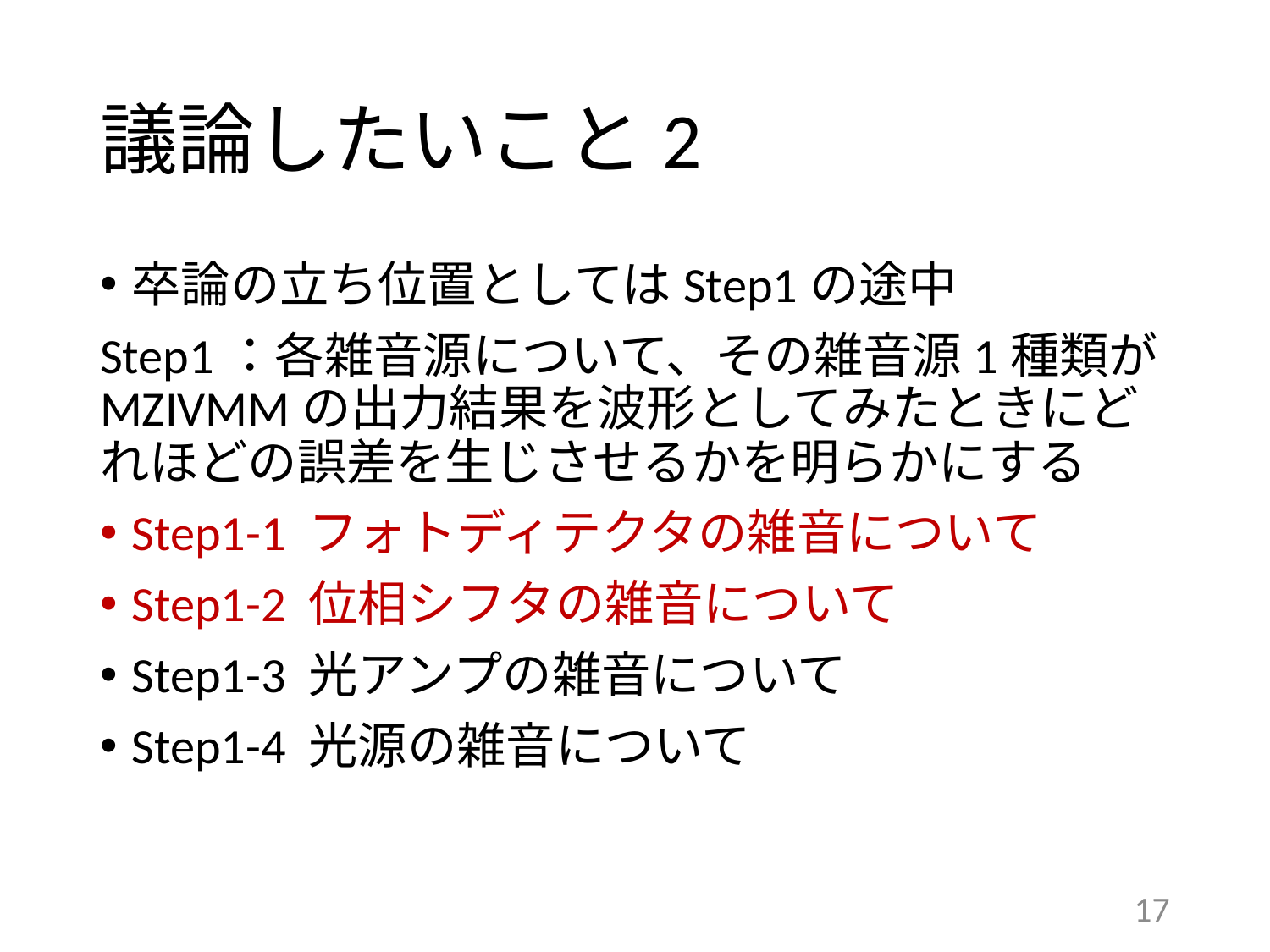

# 議論したいこと2
卒論の立ち位置としてはStep1の途中
Step1：各雑音源について、その雑音源1種類がMZIVMMの出力結果を波形としてみたときにどれほどの誤差を生じさせるかを明らかにする
Step1-1 フォトディテクタの雑音について
Step1-2 位相シフタの雑音について
Step1-3 光アンプの雑音について
Step1-4 光源の雑音について
17